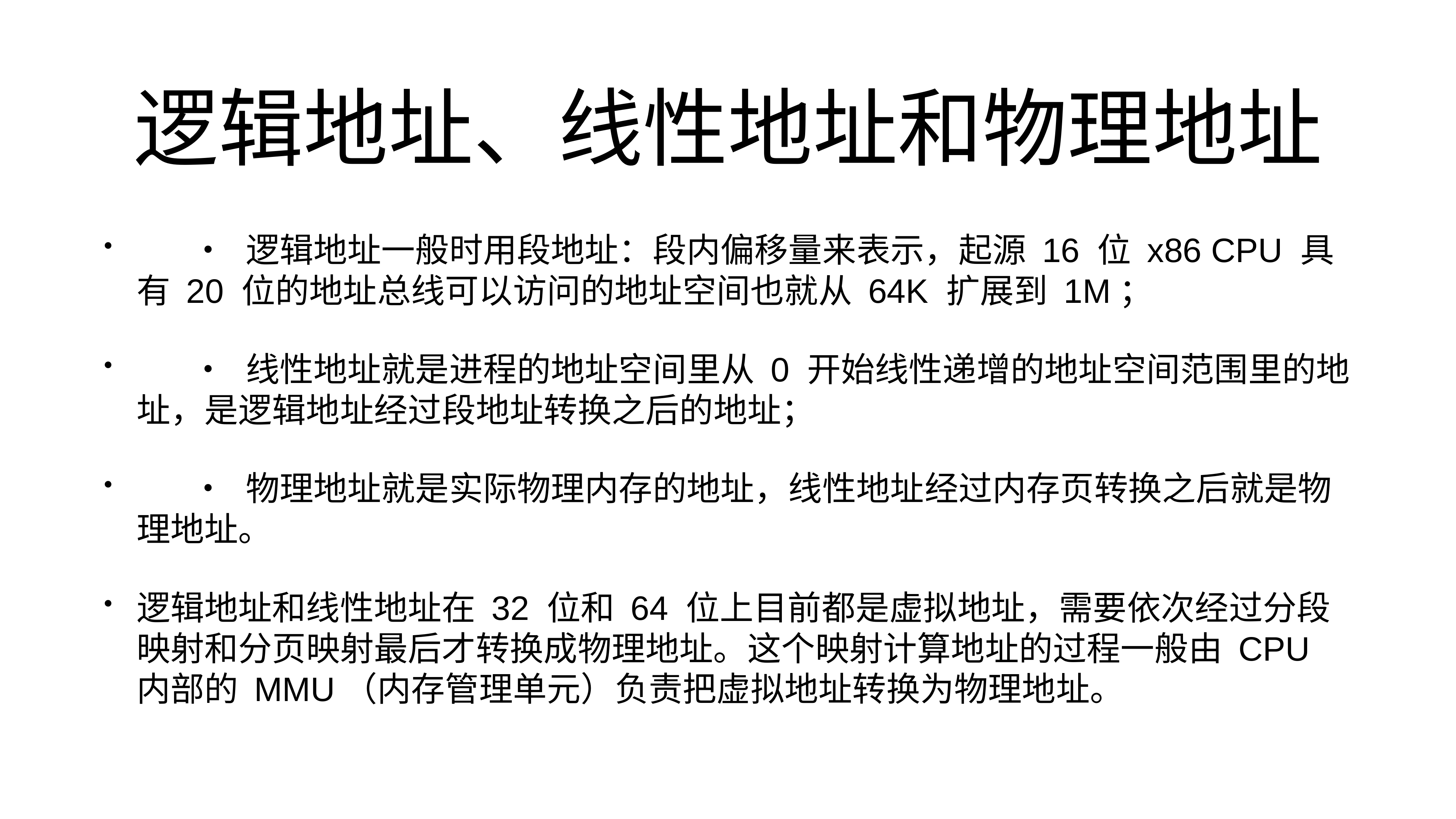

# 逻辑地址、线性地址和物理地址
	•	逻辑地址一般时用段地址：段内偏移量来表示，起源 16 位 x86 CPU 具有 20 位的地址总线可以访问的地址空间也就从 64K 扩展到 1M；
	•	线性地址就是进程的地址空间里从 0 开始线性递增的地址空间范围里的地址，是逻辑地址经过段地址转换之后的地址；
	•	物理地址就是实际物理内存的地址，线性地址经过内存页转换之后就是物理地址。
逻辑地址和线性地址在 32 位和 64 位上目前都是虚拟地址，需要依次经过分段映射和分页映射最后才转换成物理地址。这个映射计算地址的过程一般由 CPU 内部的 MMU（内存管理单元）负责把虚拟地址转换为物理地址。